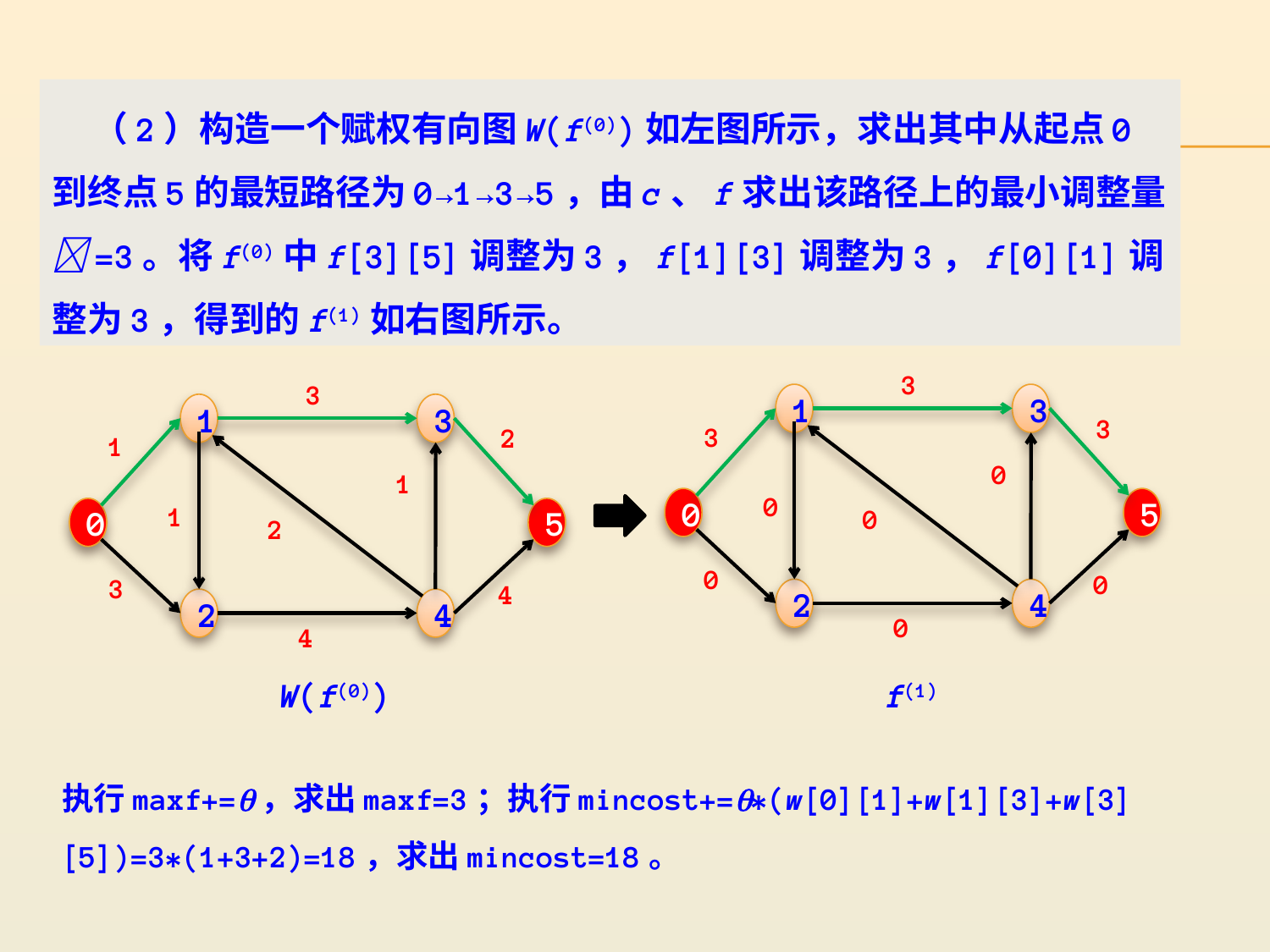

（2）构造一个赋权有向图W(f(0))如左图所示，求出其中从起点0到终点5的最短路径为0→1→3→5，由c、f求出该路径上的最小调整量θ=3。将f(0)中f[3][5]调整为3，f[1][3]调整为3，f[0][1]调整为3，得到的f(1)如右图所示。
3
1
3
3
3
0
0
0
5
0
0
0
2
4
0
3
1
3
2
1
1
0
1
5
2
3
4
2
4
4

W(f(0))
f(1)
执行maxf+=θ，求出maxf=3；执行mincost+=θ*(w[0][1]+w[1][3]+w[3][5])=3*(1+3+2)=18，求出mincost=18。